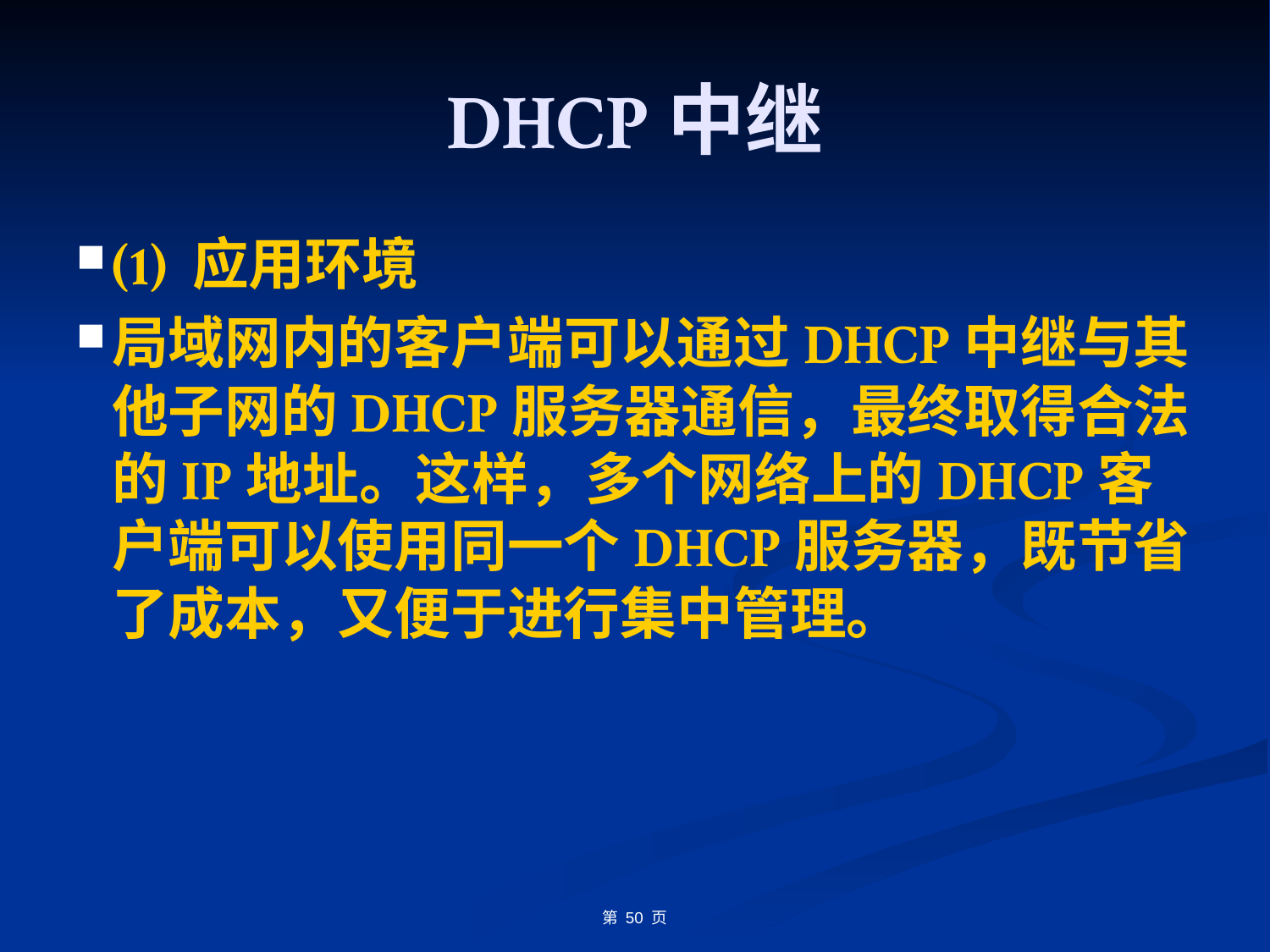

# DHCP中继
(1) 应用环境
局域网内的客户端可以通过DHCP中继与其他子网的DHCP服务器通信，最终取得合法的IP地址。这样，多个网络上的DHCP客户端可以使用同一个DHCP服务器，既节省了成本，又便于进行集中管理。

第 50 页